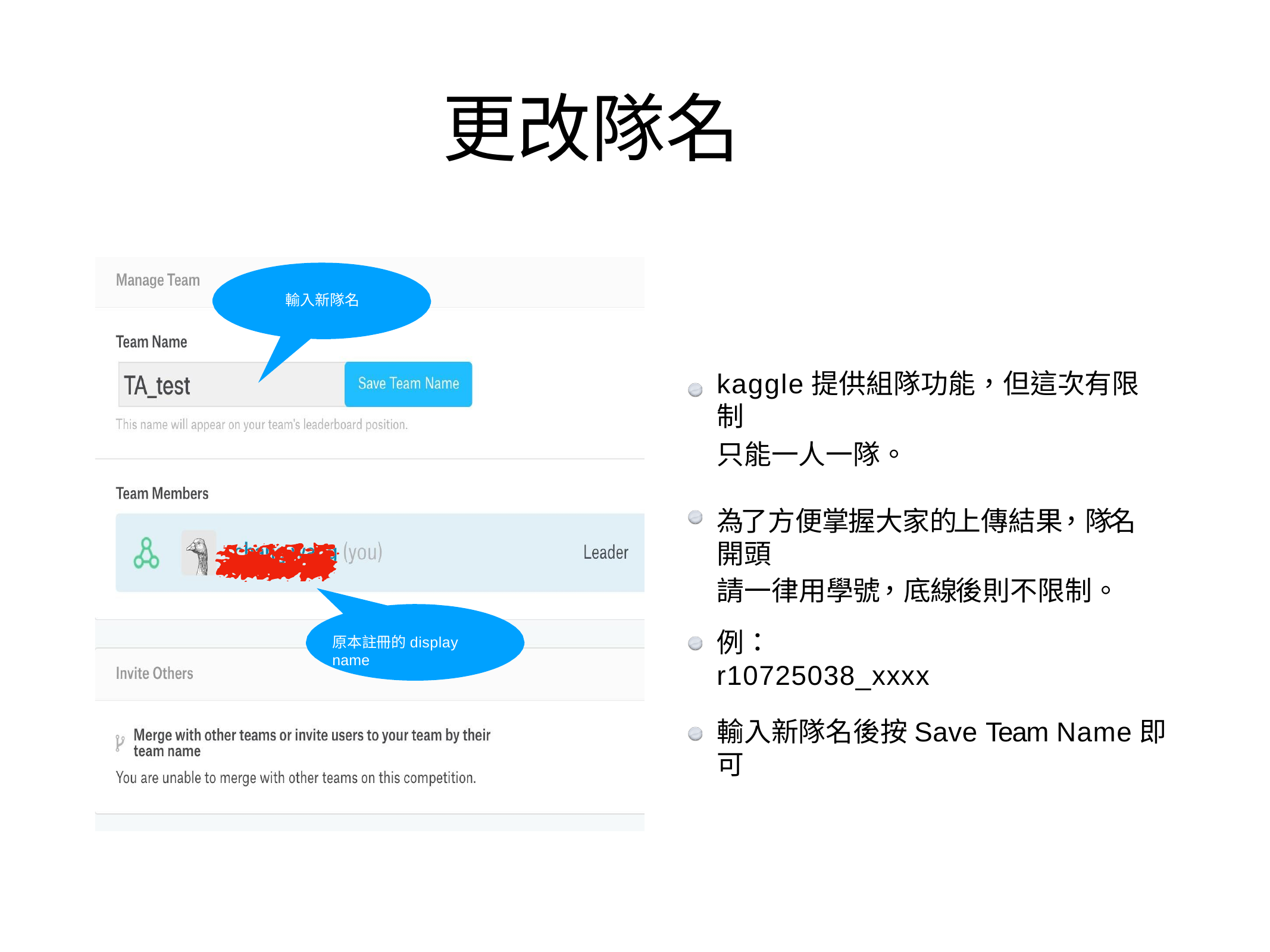

# 更改隊名

輸入新隊名
kaggle提供組隊功能，但這次有限制
只能⼀⼈⼀隊。

為了方便掌握大家的上傳結果，隊名開頭
請⼀律用學號，底線後則不限制。

例：r10725038_xxxx
原本註冊的display name

輸入新隊名後按Save Team Name即可